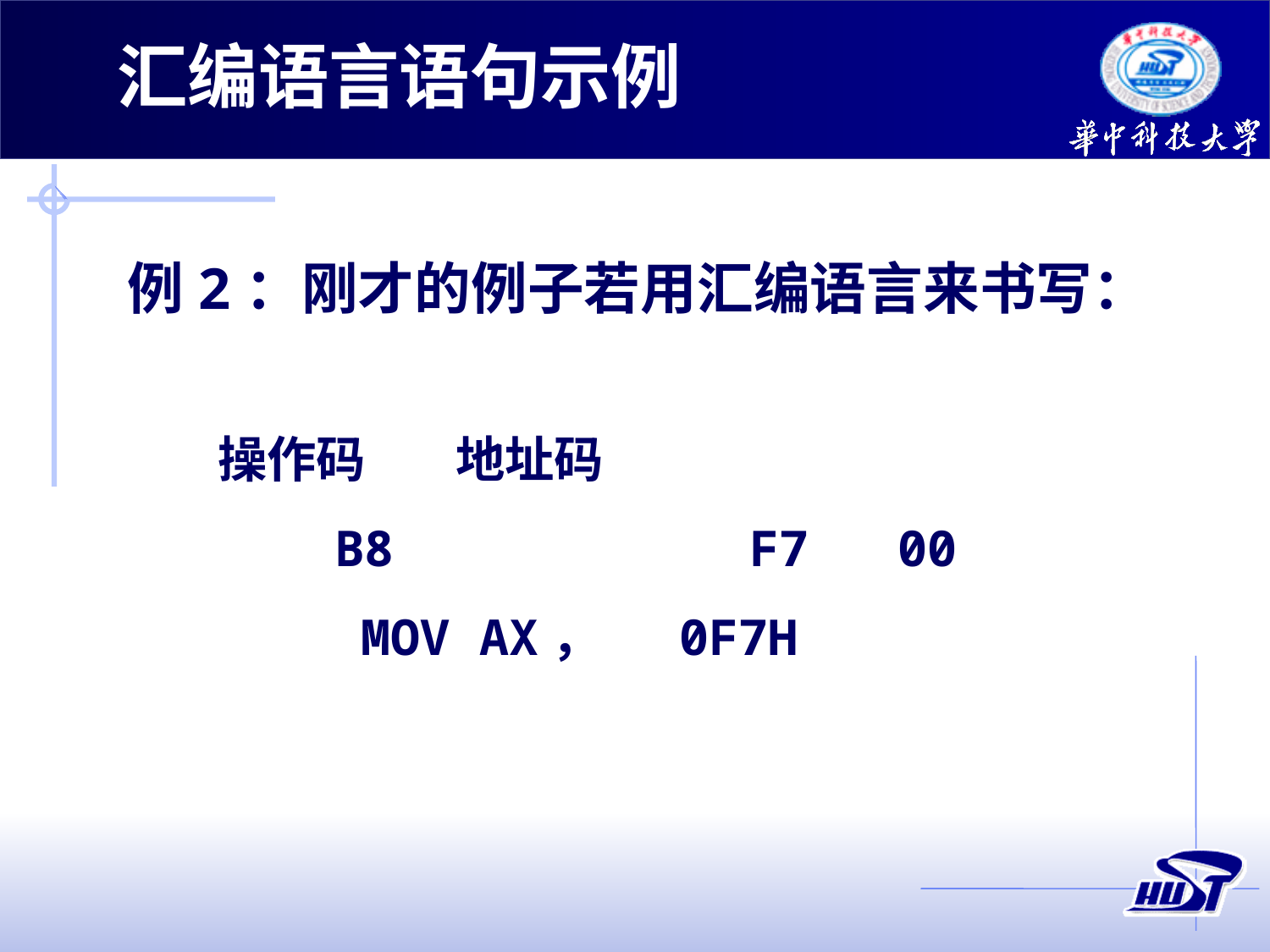

汇编语言语句示例
例2：刚才的例子若用汇编语言来书写：

       操作码        地址码
       B8            F7   00
   	  MOV AX，      0F7H